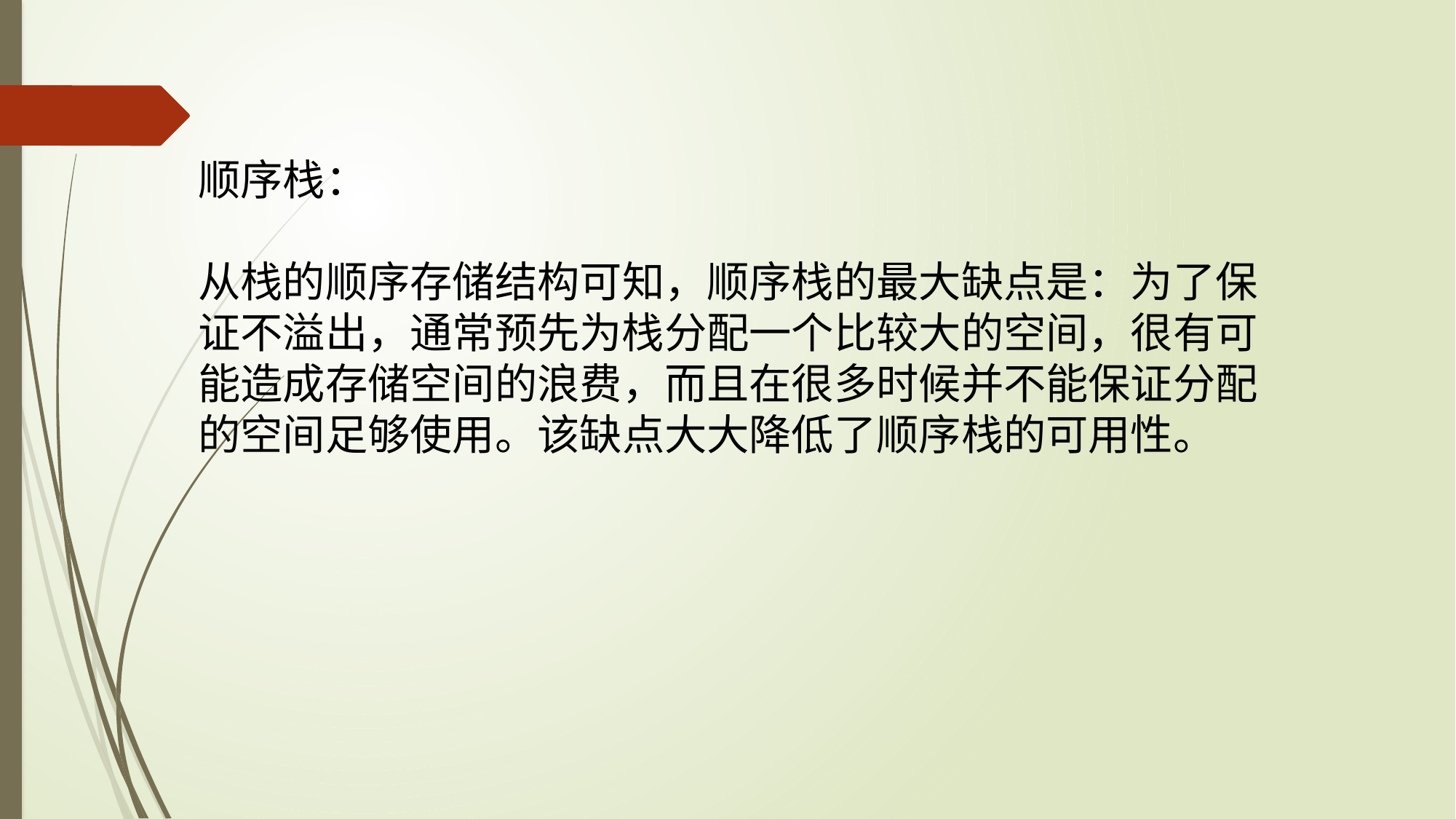

顺序栈：

从栈的顺序存储结构可知，顺序栈的最大缺点是：为了保证不溢出，通常预先为栈分配一个比较大的空间，很有可能造成存储空间的浪费，而且在很多时候并不能保证分配的空间足够使用。该缺点大大降低了顺序栈的可用性。